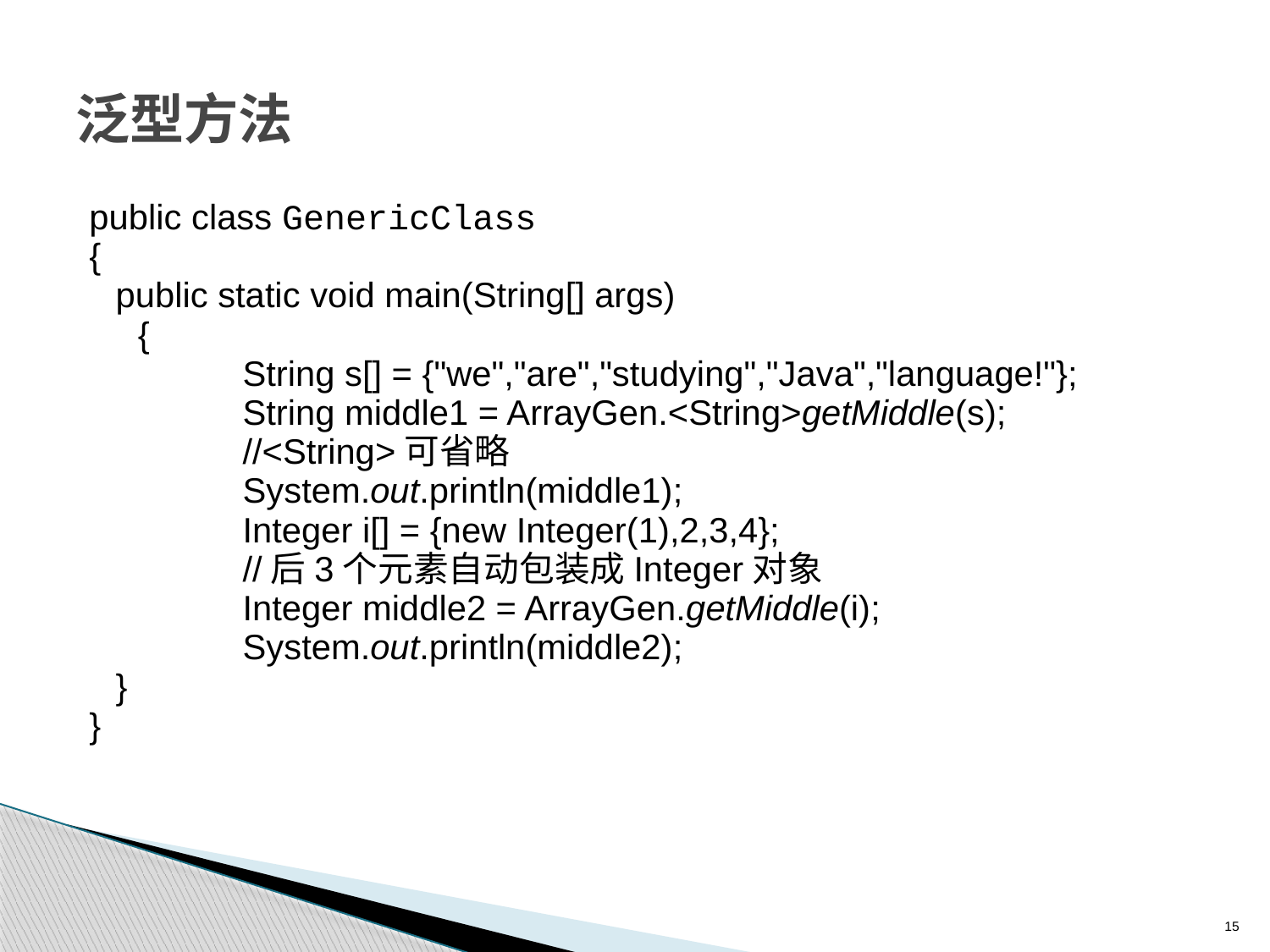

# 泛型方法
public class GenericClass
{
	public static void main(String[] args)
     {
		String s[] = {"we","are","studying","Java","language!"};
		String middle1 = ArrayGen.<String>getMiddle(s);
		//<String>可省略
		System.out.println(middle1);
		Integer i[] = {new Integer(1),2,3,4};
		//后3个元素自动包装成Integer对象
		Integer middle2 = ArrayGen.getMiddle(i);
		System.out.println(middle2);
	}
}
15